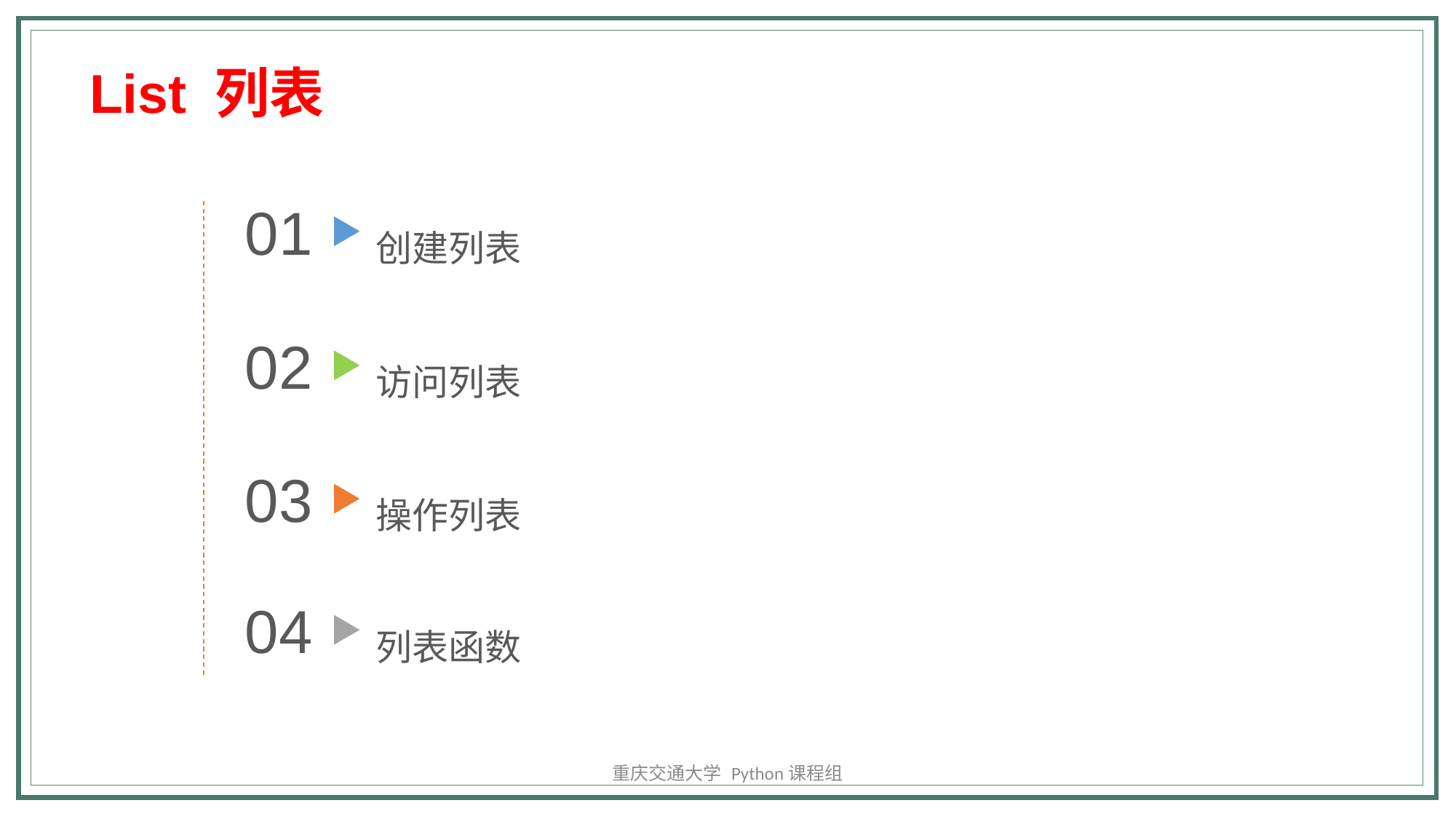

List 列表
01
创建列表

02
访问列表

03
操作列表

04
列表函数

重庆交通大学 Python课程组